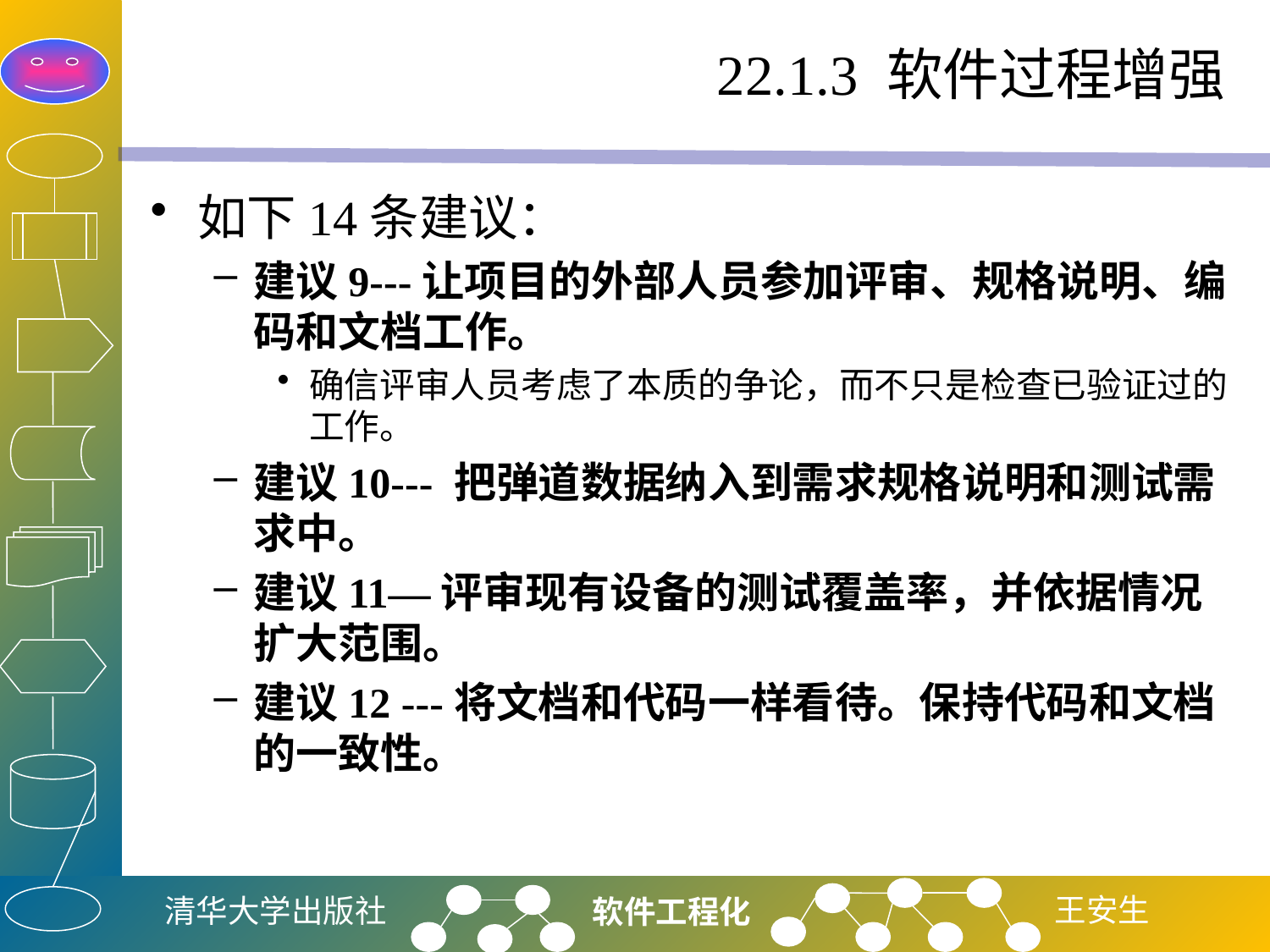

# 22.1.3 软件过程增强
如下14条建议：
建议9---让项目的外部人员参加评审、规格说明、编码和文档工作。
确信评审人员考虑了本质的争论，而不只是检查已验证过的工作。
建议10--- 把弹道数据纳入到需求规格说明和测试需求中。
建议11—评审现有设备的测试覆盖率，并依据情况扩大范围。
建议12 ---将文档和代码一样看待。保持代码和文档的一致性。